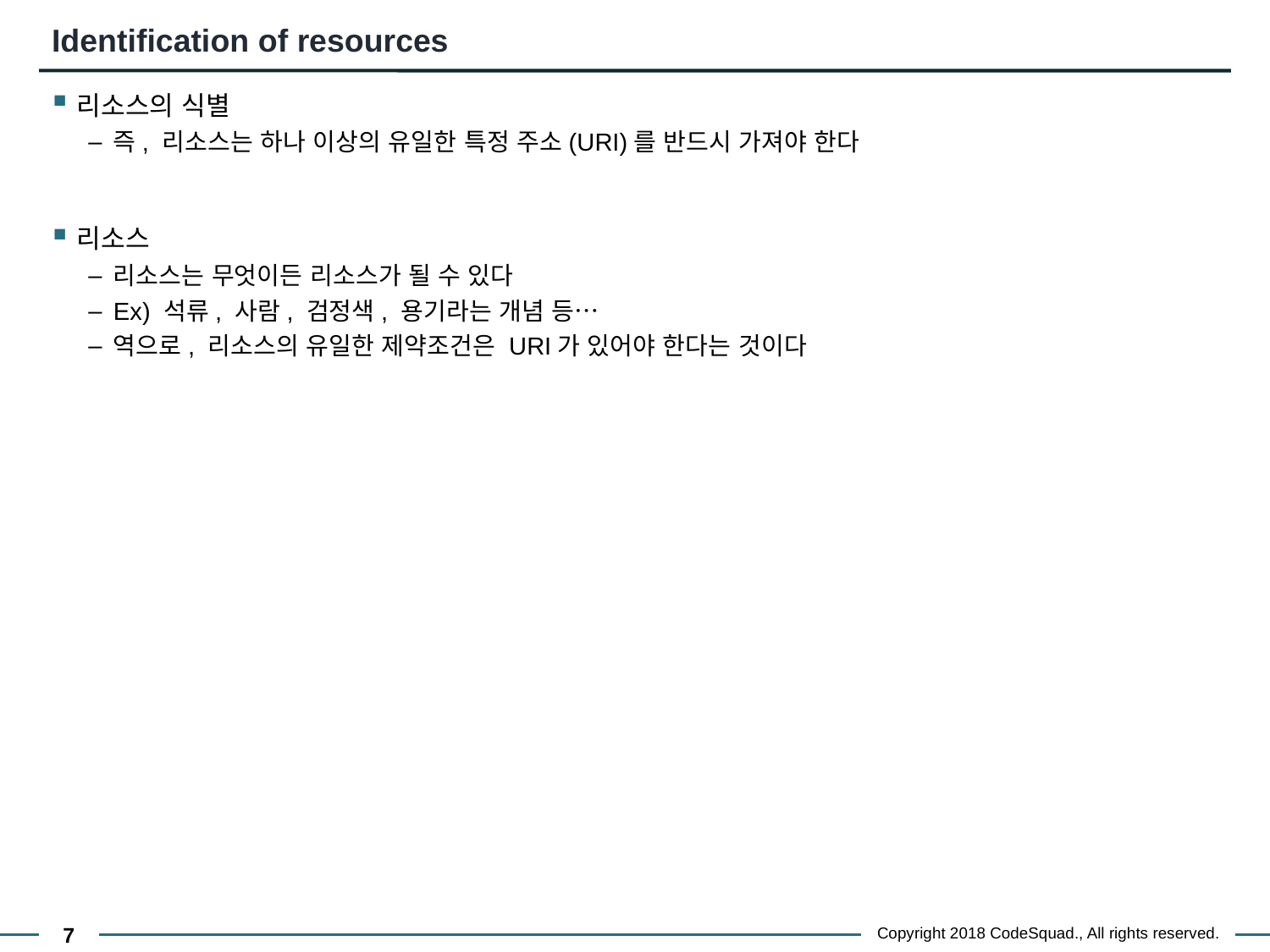

# Identification of resources
리소스의 식별
즉, 리소스는 하나 이상의 유일한 특정 주소(URI)를 반드시 가져야 한다

리소스
리소스는 무엇이든 리소스가 될 수 있다
Ex) 석류, 사람, 검정색, 용기라는 개념 등…
역으로, 리소스의 유일한 제약조건은 URI가 있어야 한다는 것이다

7